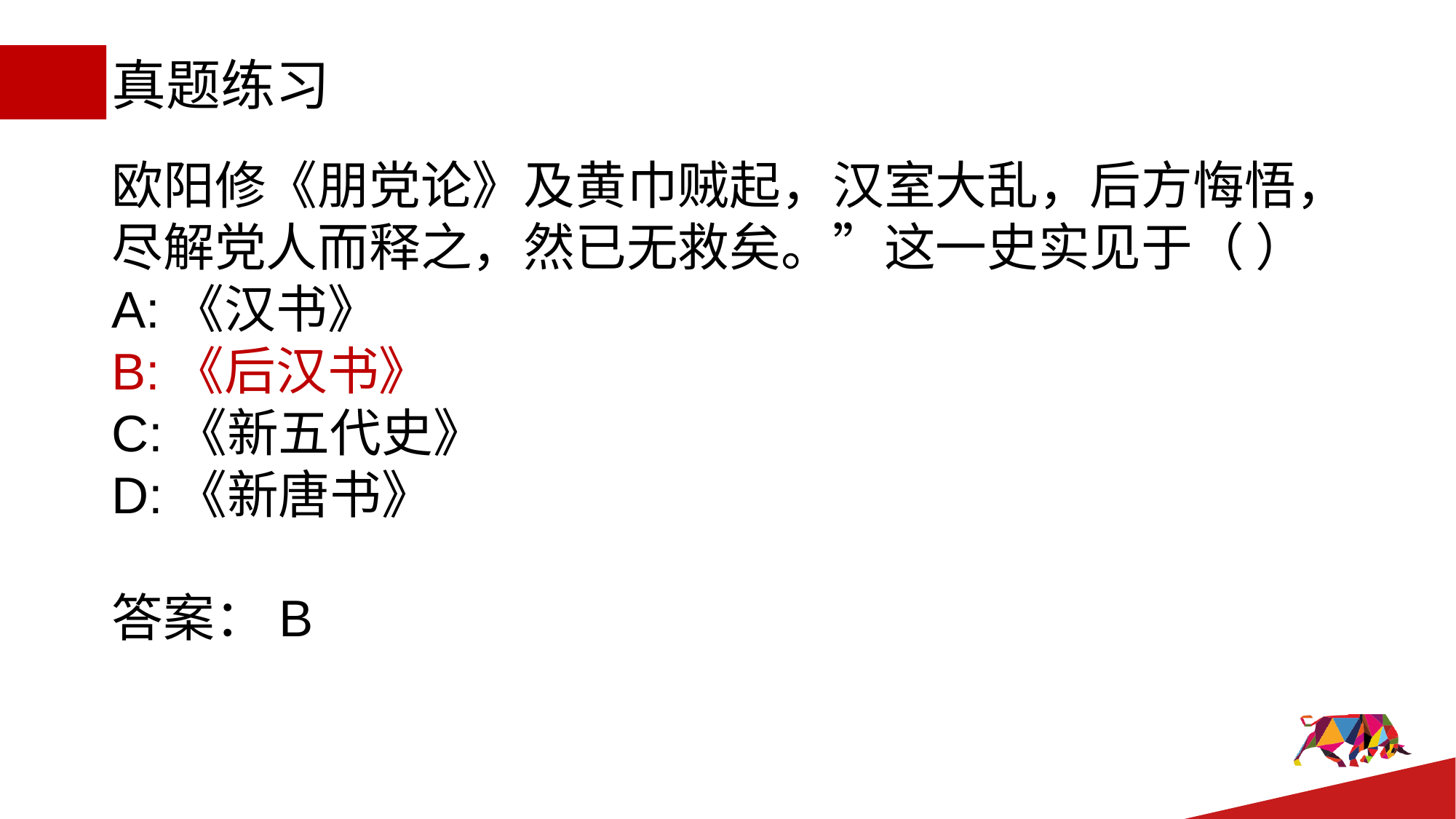

# 真题练习
欧阳修《朋党论》及黄巾贼起，汉室大乱，后方悔悟，尽解党人而释之，然已无救矣。”这一史实见于（ ）
A:《汉书》
B:《后汉书》
C:《新五代史》
D:《新唐书》

答案：B